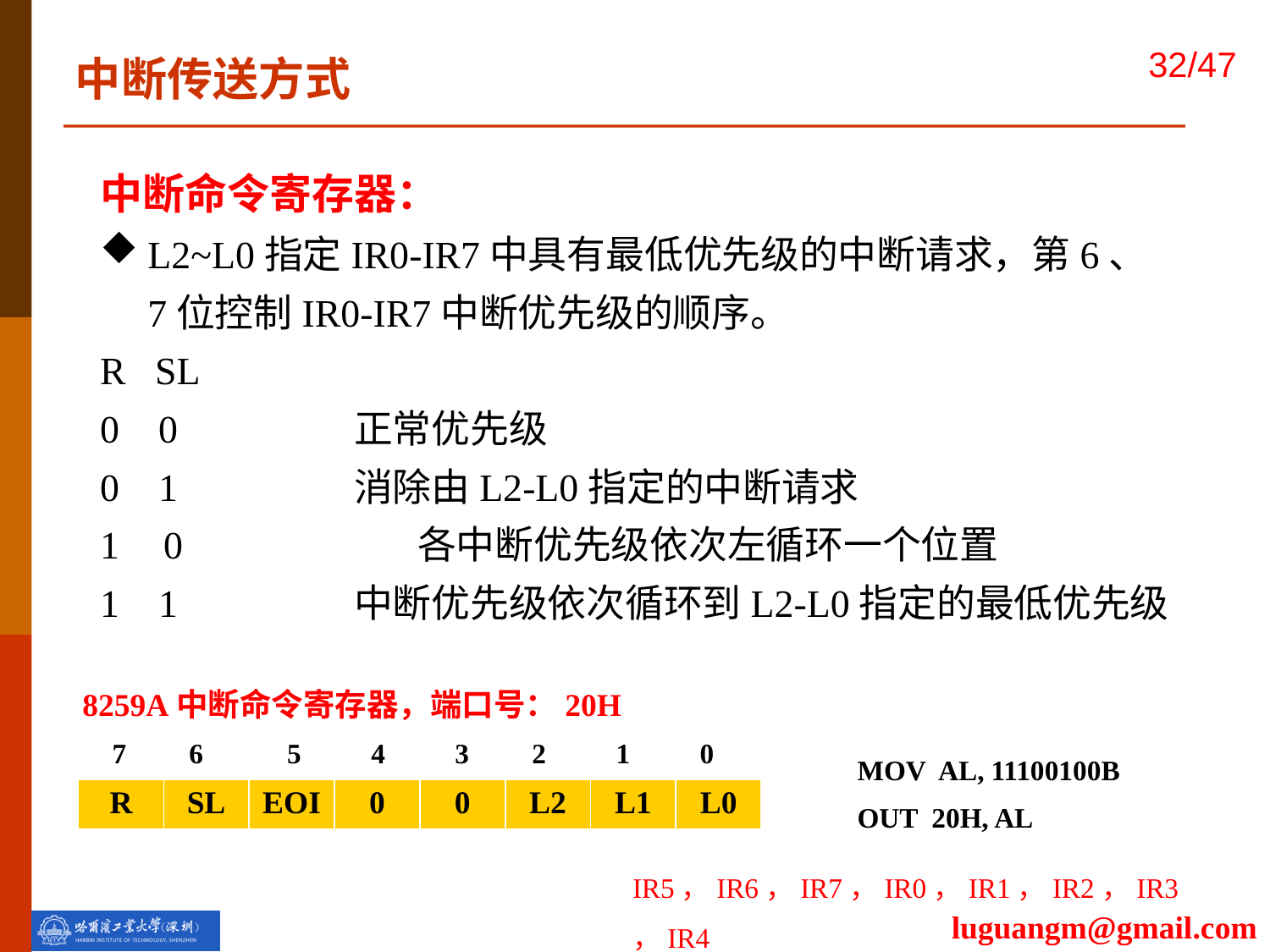

中断传送方式
中断命令寄存器：
L2~L0指定IR0-IR7中具有最低优先级的中断请求，第6、7位控制IR0-IR7中断优先级的顺序。
R   SL
0    0		正常优先级
0    1		消除由L2-L0指定的中断请求
0		各中断优先级依次左循环一个位置
1    1		中断优先级依次循环到L2-L0指定的最低优先级
8259A中断命令寄存器，端口号：20H
  7         6            5          4          3         2          1          0
MOV  AL, 11100100B
OUT  20H, AL
| R | SL | EOI | 0 | 0 | L2 | L1 | L0 |
| --- | --- | --- | --- | --- | --- | --- | --- |
IR5，IR6，IR7，IR0，IR1，IR2，IR3，IR4